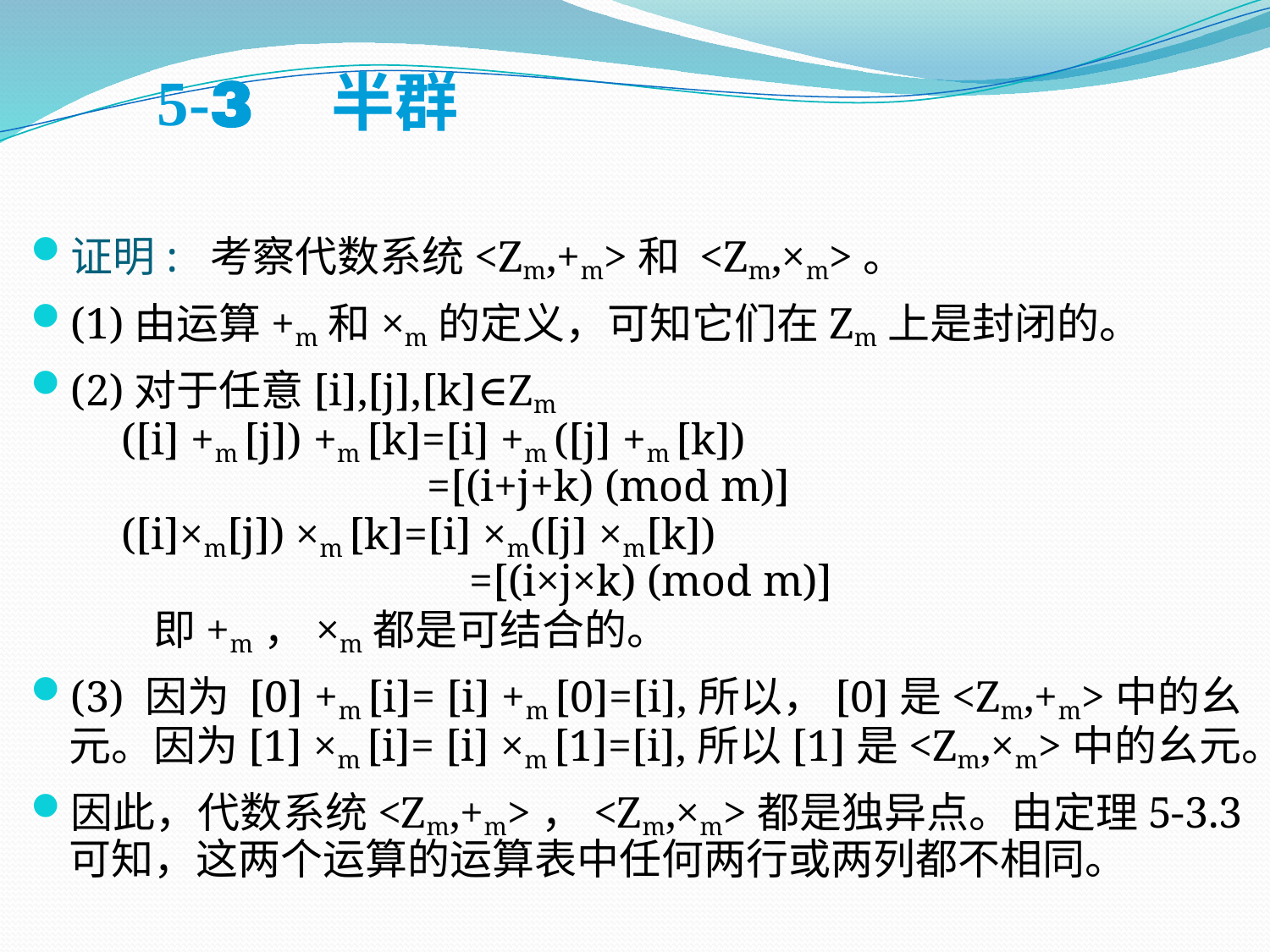

5-3　半群
证明:  考察代数系统<Zm,+m>和 <Zm,×m>。
(1)由运算+m和×m的定义，可知它们在Zm上是封闭的。
(2)对于任意[i],[j],[k]∈Zm
　([i] +m [j]) +m [k]=[i] +m ([j] +m [k])
　　　　　　　　 =[(i+j+k) (mod m)]
　([i]×m[j]) ×m [k]=[i] ×m([j] ×m[k])
　　　　　　　　　 =[(i×j×k) (mod m)]
　　即+m，×m都是可结合的。
(3) 因为 [0] +m [i]= [i] +m [0]=[i],所以，[0]是<Zm,+m>中的幺元。因为[1] ×m [i]= [i] ×m [1]=[i],所以[1]是<Zm,×m>中的幺元。
因此，代数系统<Zm,+m>，<Zm,×m>都是独异点。由定理5-3.3可知，这两个运算的运算表中任何两行或两列都不相同。